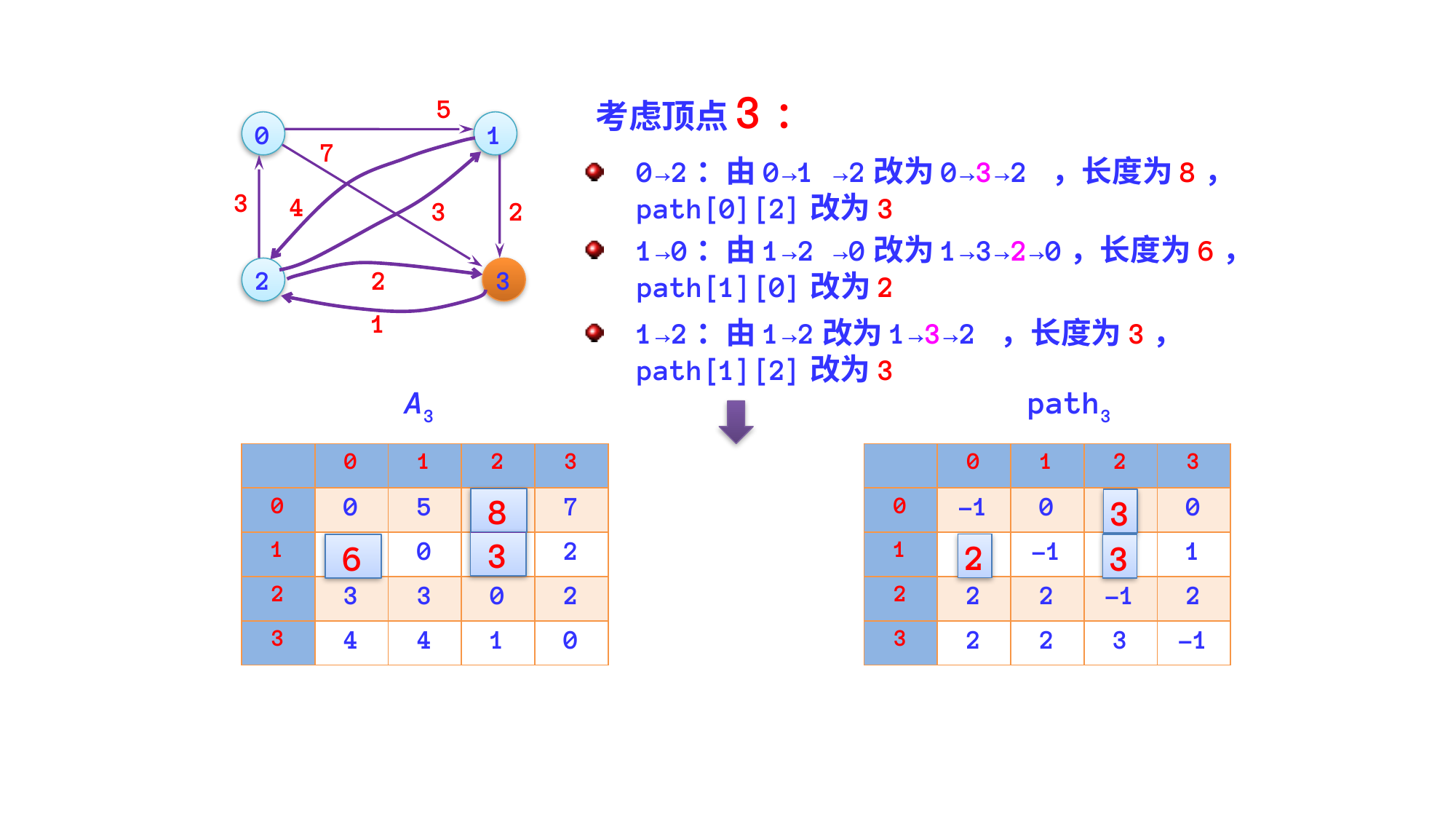

考虑顶点3：
5
0
1

7

3
4
3
2
2
2
3

1
0→2：由0→1 →2改为0→3→2 ，长度为8， path[0][2]改为3
1→0：由1→2 →0改为1→3→2→0，长度为6， path[1][0]改为2
1→2：由1→2改为1→3→2 ，长度为3， path[1][2]改为3
A3
path3

|  | 0 | 1 | 2 | 3 |
| --- | --- | --- | --- | --- |
| 0 | 0 | 5 | 9 | 7 |
| 1 | 7 | 0 | 4 | 2 |
| 2 | 3 | 3 | 0 | 2 |
| 3 | 4 | 4 | 1 | 0 |
|  | 0 | 1 | 2 | 3 |
| --- | --- | --- | --- | --- |
| 0 | -1 | 0 | 1 | 0 |
| 1 | 2 | -1 | 1 | 1 |
| 2 | 2 | 2 | -1 | 2 |
| 3 | 2 | 2 | 3 | -1 |
8
3
3
2
6
3